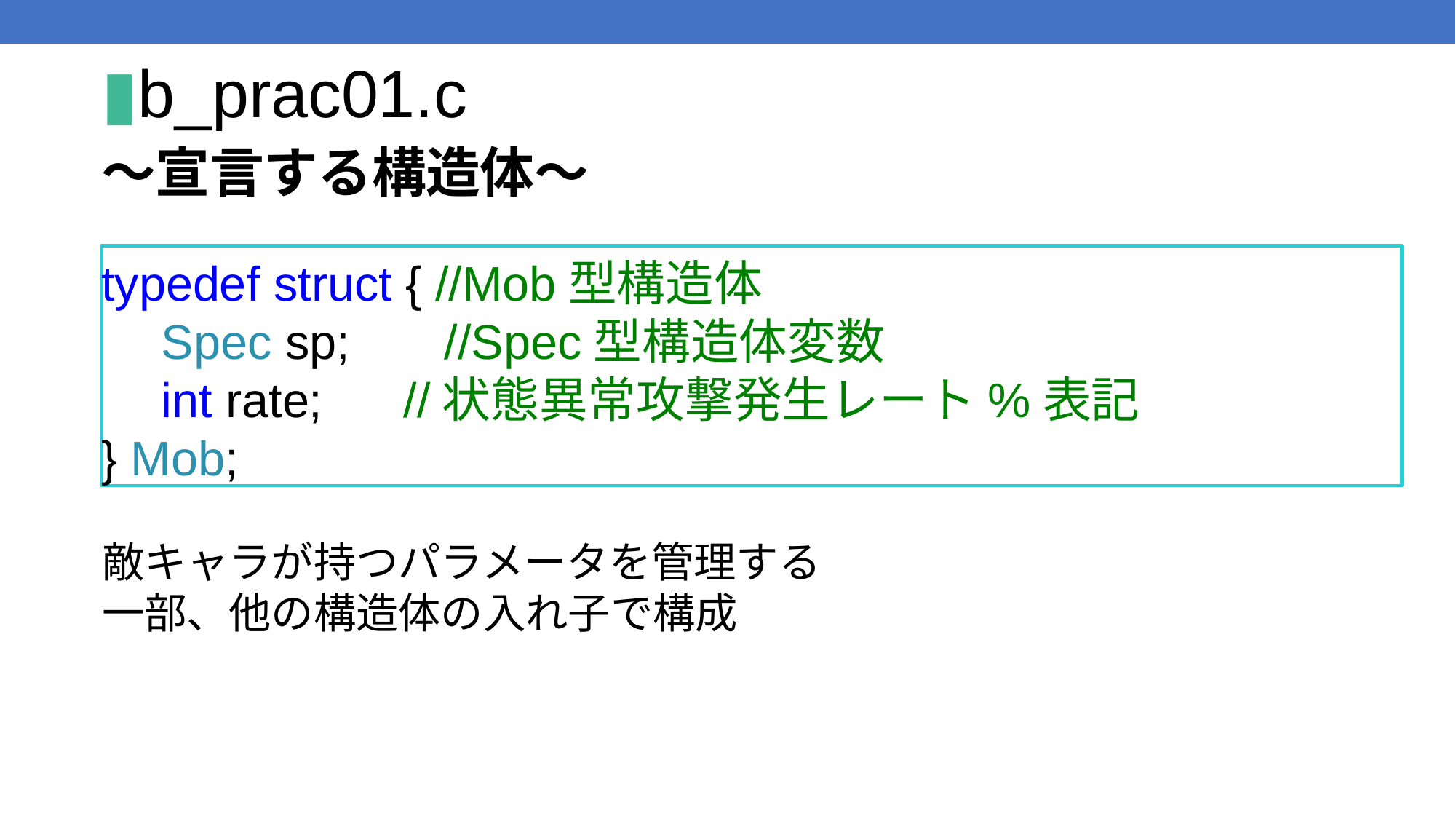

# ▮b_prac01.c
～宣言する構造体～
typedef struct { //Mob型構造体
　Spec sp;       //Spec型構造体変数
　int rate;      //状態異常攻撃発生レート%表記
} Mob;
敵キャラが持つパラメータを管理する
一部、他の構造体の入れ子で構成